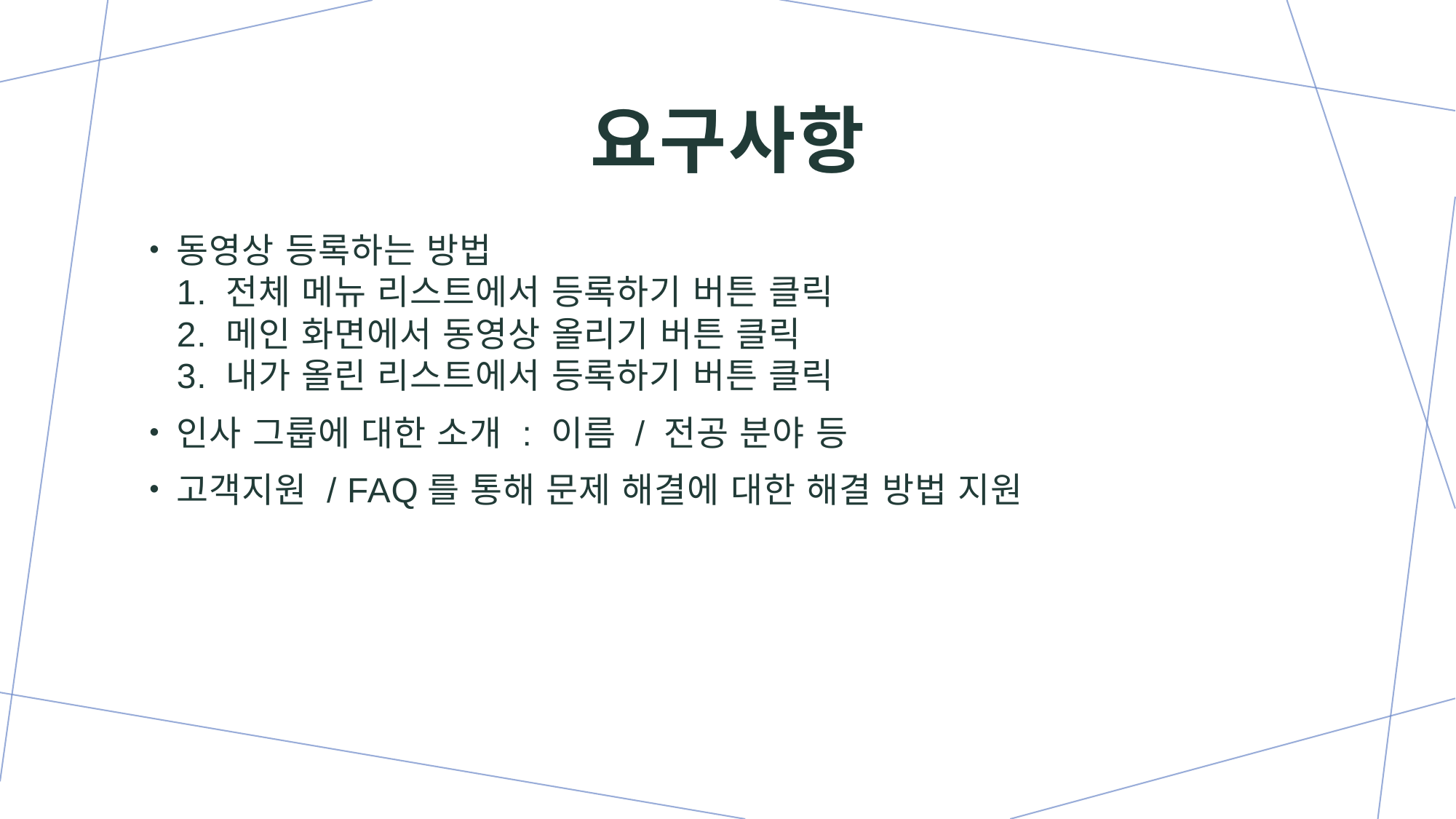

# 요구사항
동영상 등록하는 방법
1. 전체 메뉴 리스트에서 등록하기 버튼 클릭
2. 메인 화면에서 동영상 올리기 버튼 클릭
3. 내가 올린 리스트에서 등록하기 버튼 클릭
인사 그룹에 대한 소개 : 이름 / 전공 분야 등
고객지원 / FAQ를 통해 문제 해결에 대한 해결 방법 지원